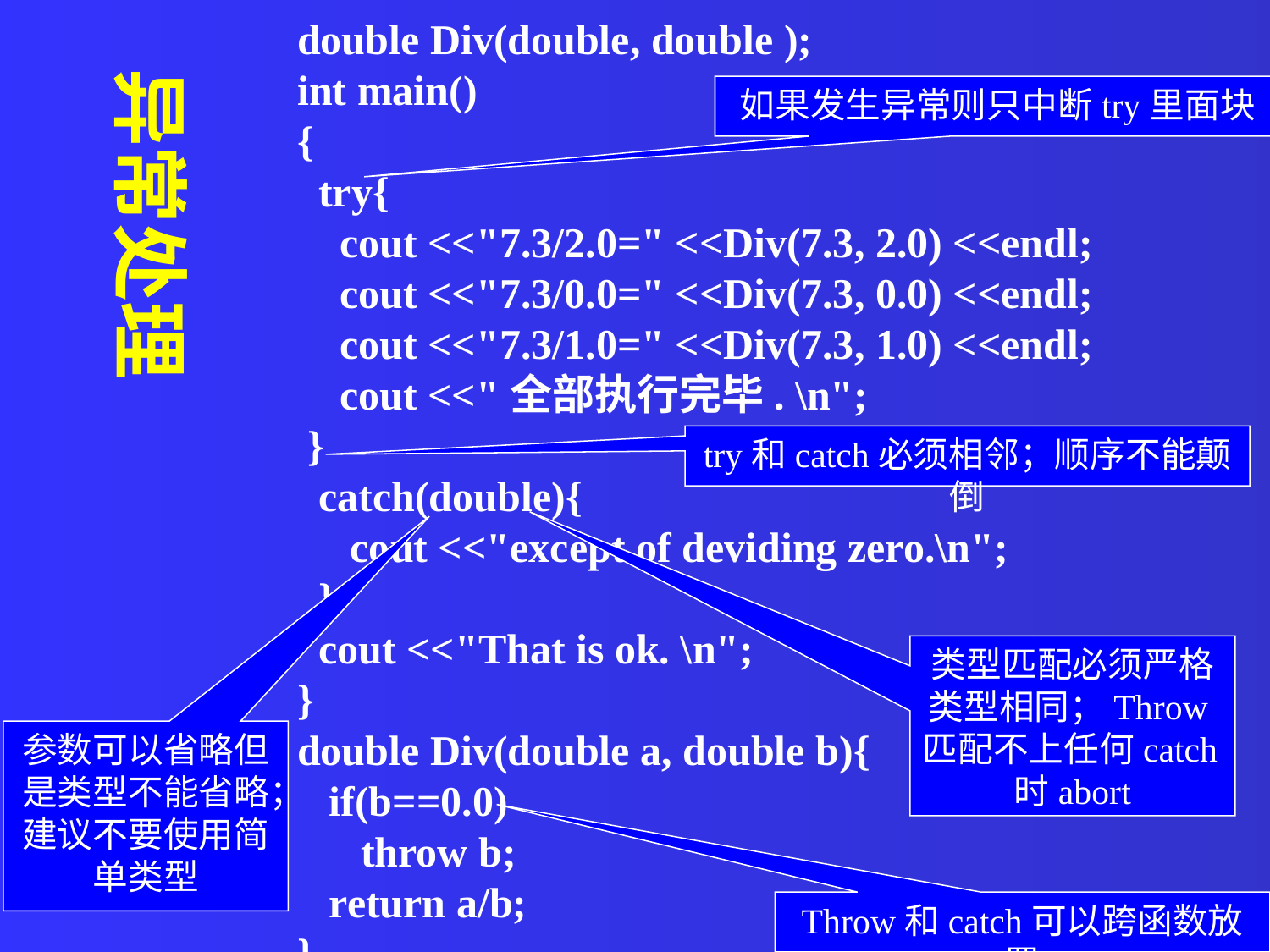

double Div(double, double );
int main()
{
  try{
    cout <<"7.3/2.0=" <<Div(7.3, 2.0) <<endl;
    cout <<"7.3/0.0=" <<Div(7.3, 0.0) <<endl;
    cout <<"7.3/1.0=" <<Div(7.3, 1.0) <<endl;
    cout <<"全部执行完毕. \n";
 }
  catch(double){
     cout <<"except of deviding zero.\n";
  }
  cout <<"That is ok. \n";
}
double Div(double a, double b){
   if(b==0.0)
      throw b;
   return a/b;
}
异常处理
如果发生异常则只中断try里面块
try和catch必须相邻；顺序不能颠倒
类型匹配必须严格 类型相同；Throw匹配不上任何catch时abort
参数可以省略但是类型不能省略；建议不要使用简单类型
Throw和catch可以跨函数放置